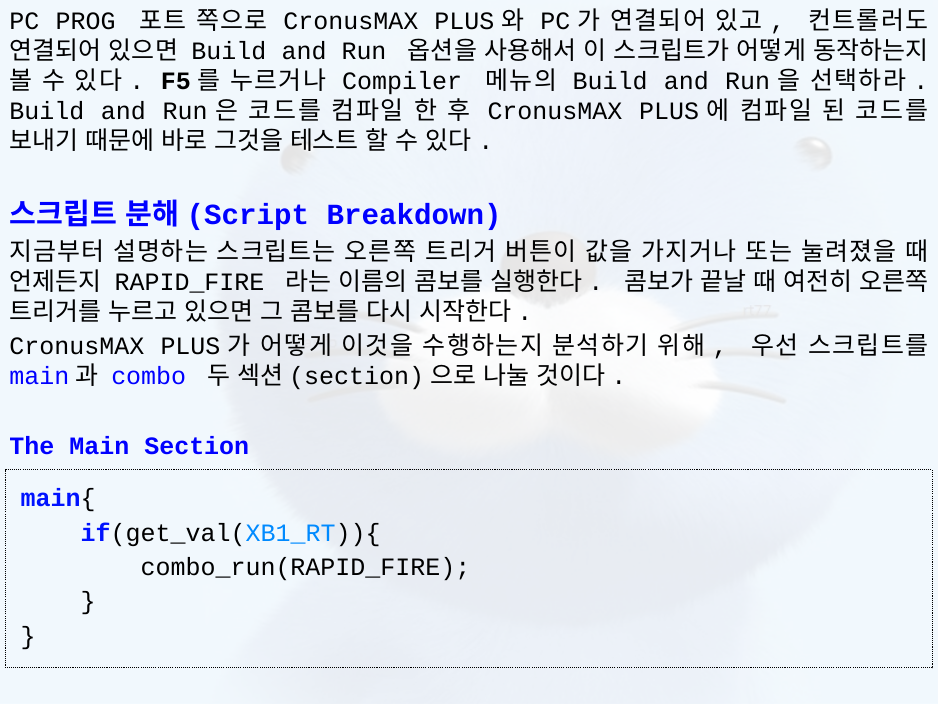

PC PROG 포트 쪽으로 CronusMAX PLUS와 PC가 연결되어 있고, 컨트롤러도 연결되어 있으면 Build and Run 옵션을 사용해서 이 스크립트가 어떻게 동작하는지 볼 수 있다. F5를 누르거나 Compiler 메뉴의 Build and Run을 선택하라. Build and Run은 코드를 컴파일 한 후 CronusMAX PLUS에 컴파일 된 코드를 보내기 때문에 바로 그것을 테스트 할 수 있다.

스크립트 분해(Script Breakdown)
지금부터 설명하는 스크립트는 오른쪽 트리거 버튼이 값을 가지거나 또는 눌려졌을 때 언제든지 RAPID_FIRE 라는 이름의 콤보를 실행한다. 콤보가 끝날 때 여전히 오른쪽 트리거를 누르고 있으면 그 콤보를 다시 시작한다.
CronusMAX PLUS가 어떻게 이것을 수행하는지 분석하기 위해, 우선 스크립트를 main과 combo 두 섹션(section)으로 나눌 것이다.

The Main Section

main{
    if(get_val(XB1_RT)){
        combo_run(RAPID_FIRE);
    }
}